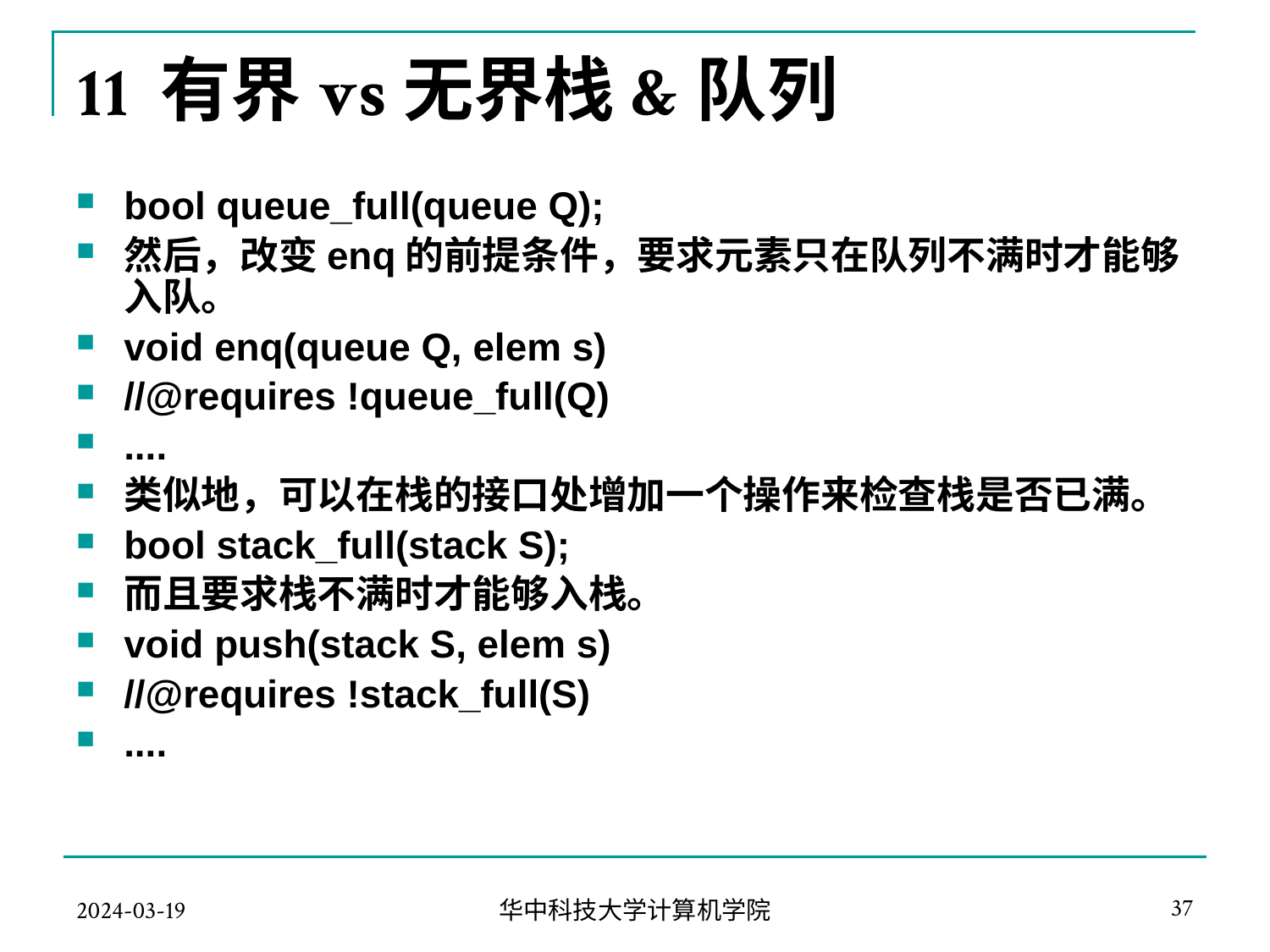

# 11 有界vs无界栈&队列
bool queue_full(queue Q);
然后，改变enq的前提条件，要求元素只在队列不满时才能够入队。
void enq(queue Q, elem s)
//@requires !queue_full(Q)
....
类似地，可以在栈的接口处增加一个操作来检查栈是否已满。
bool stack_full(stack S);
而且要求栈不满时才能够入栈。
void push(stack S, elem s)
//@requires !stack_full(S)
....
2024-03-19
37
华中科技大学计算机学院